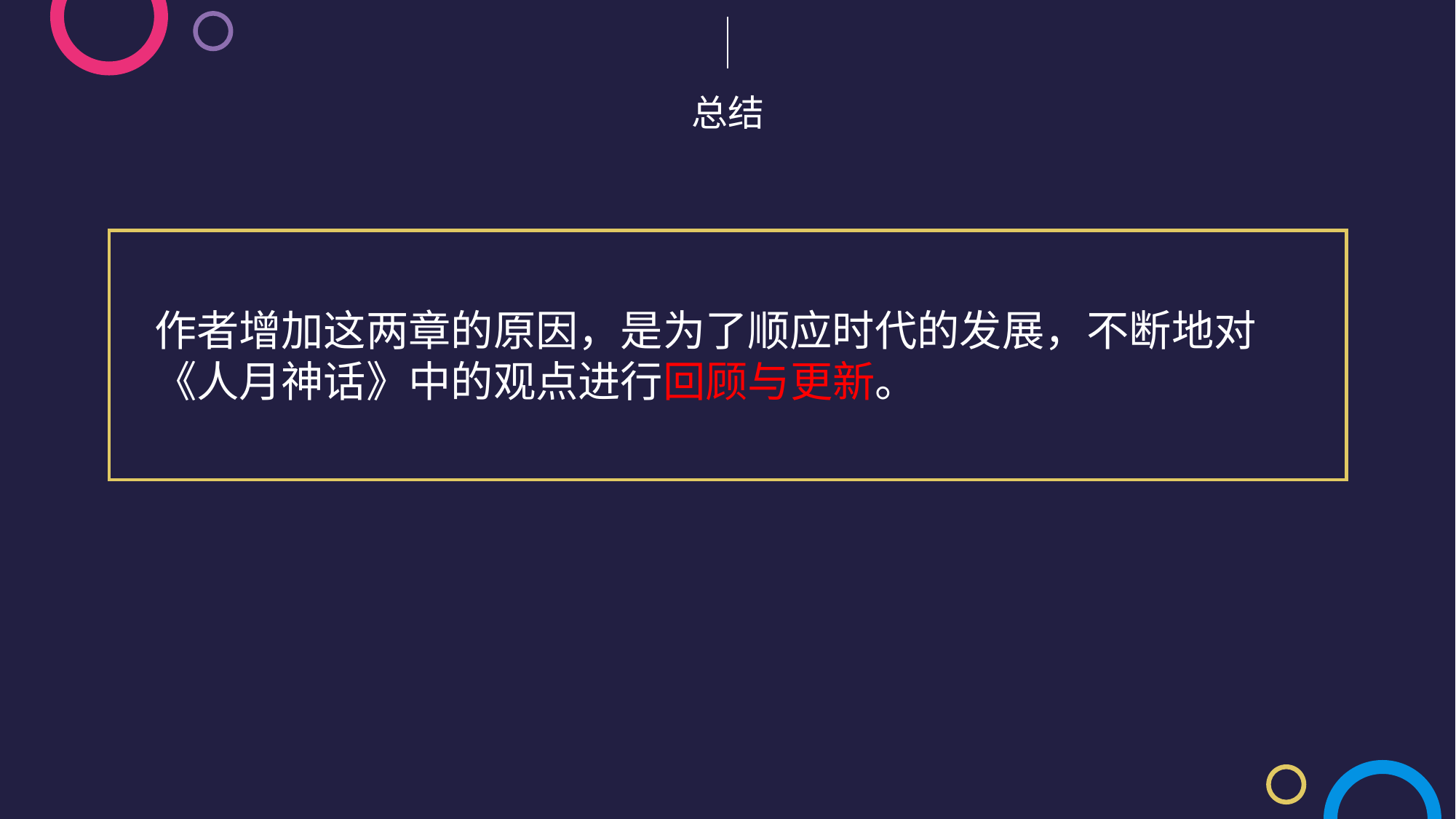

总结

作者增加这两章的原因，是为了顺应时代的发展，不断地对《人月神话》中的观点进行回顾与更新。